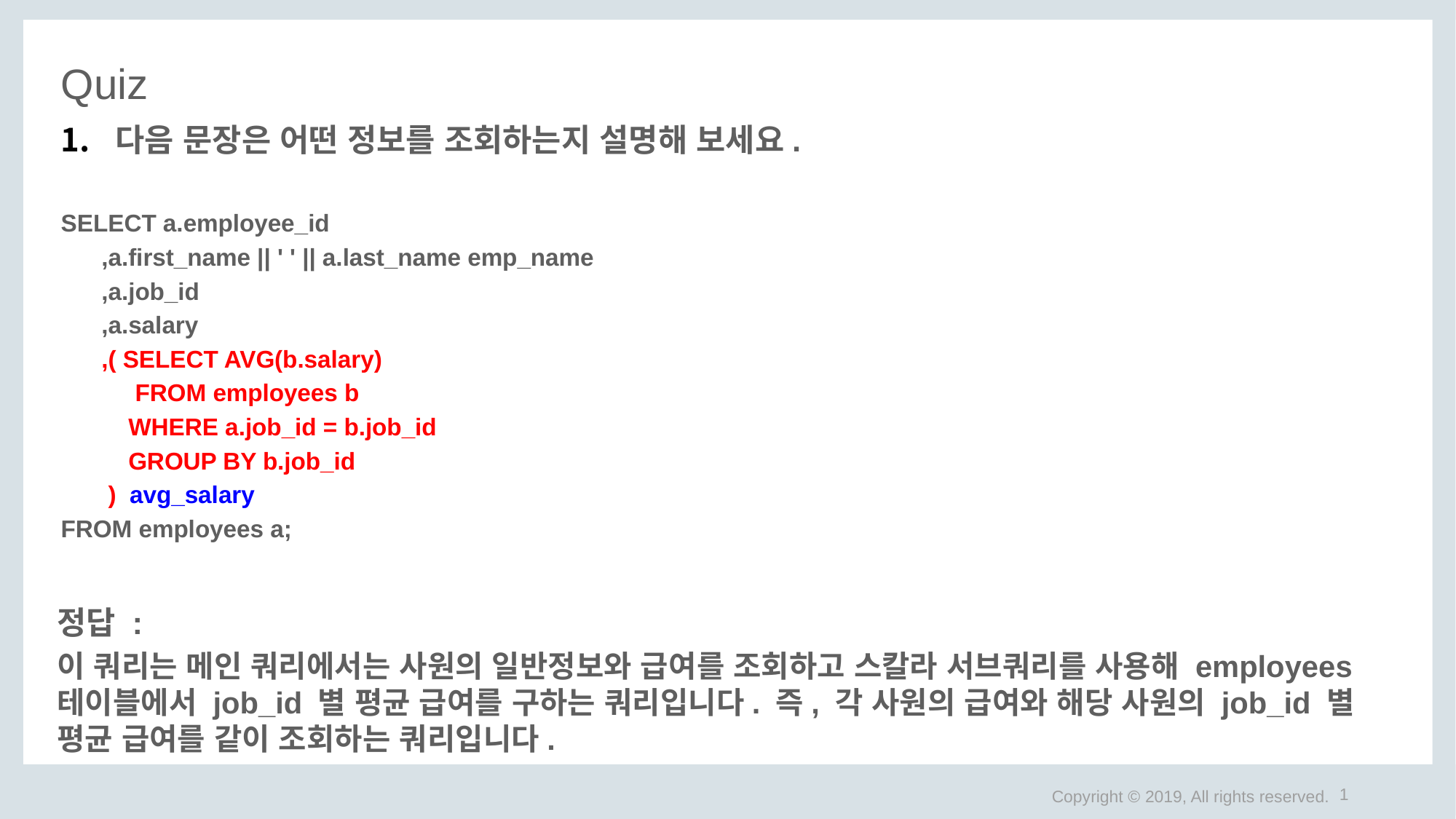

# Quiz
다음 문장은 어떤 정보를 조회하는지 설명해 보세요.

SELECT a.employee_id
      ,a.first_name || ' ' || a.last_name emp_name
      ,a.job_id
      ,a.salary
      ,( SELECT AVG(b.salary)
           FROM employees b
          WHERE a.job_id = b.job_id
          GROUP BY b.job_id
       )  avg_salary
FROM employees a;

정답 :
이 쿼리는 메인 쿼리에서는 사원의 일반정보와 급여를 조회하고 스칼라 서브쿼리를 사용해 employees 테이블에서 job_id 별 평균 급여를 구하는 쿼리입니다. 즉, 각 사원의 급여와 해당 사원의 job_id 별 평균 급여를 같이 조회하는 쿼리입니다.